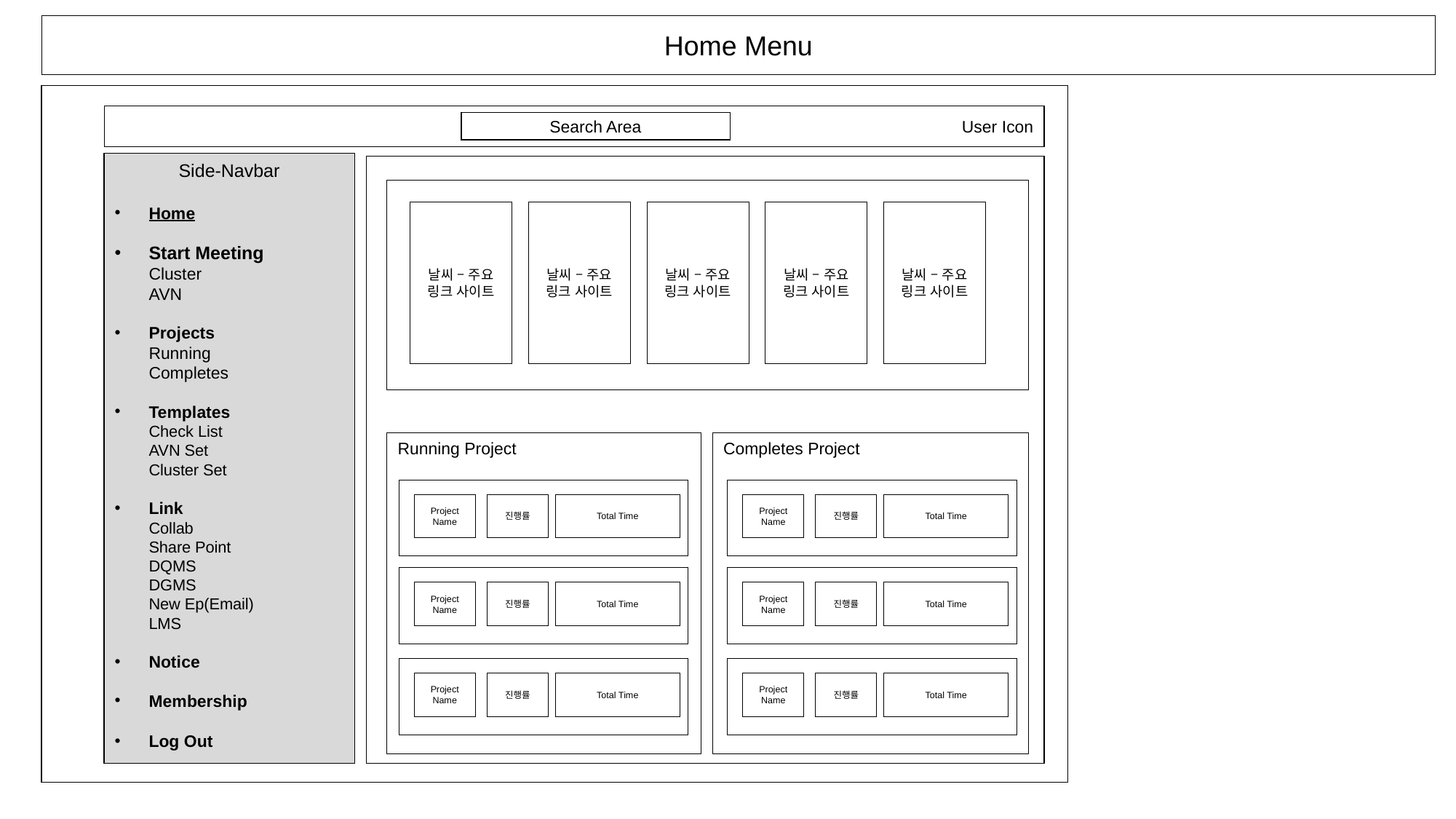

Home Menu
User Icon
Search Area
Side-Navbar

Home

Start Meeting
Cluster
AVN

Projects
Running
Completes

Templates
Check List
AVN Set
Cluster Set

Link
Collab
Share Point
DQMS
DGMS
New Ep(Email)
LMS
Notice
Membership

Log Out

날씨 – 주요 링크 사이트
날씨 – 주요 링크 사이트
날씨 – 주요 링크 사이트
날씨 – 주요 링크 사이트
날씨 – 주요 링크 사이트
Running Project

Completes Project

Project Name
진행률
Total Time
Project Name
진행률
Total Time

Project Name
진행률
Total Time
Project Name
진행률
Total Time

Project Name
진행률
Total Time
Project Name
진행률
Total Time